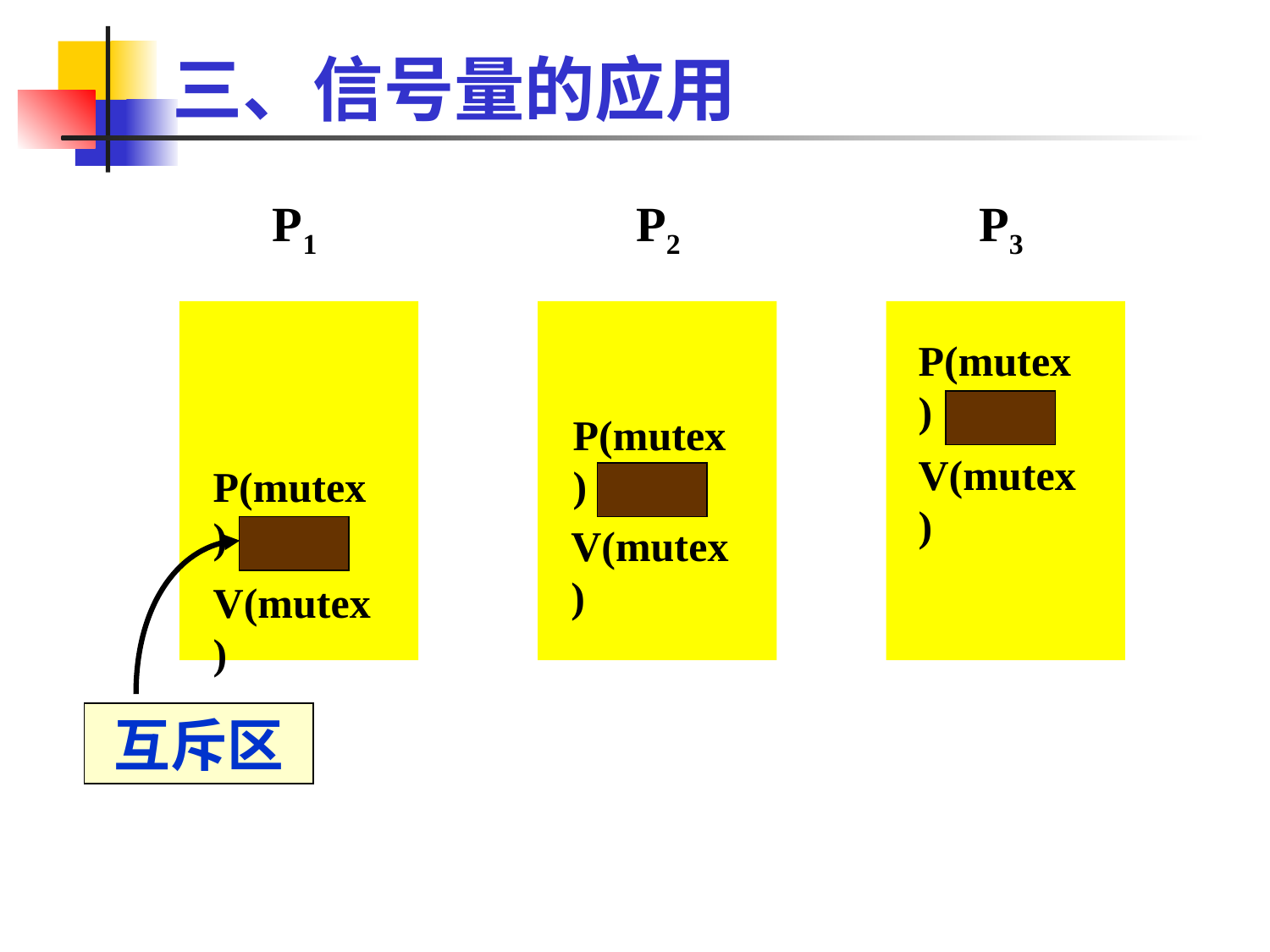

三、信号量的应用
P1
P2
P3

P(mutex)

P(mutex)
V(mutex)
P(mutex)

V(mutex)

V(mutex)
互斥区